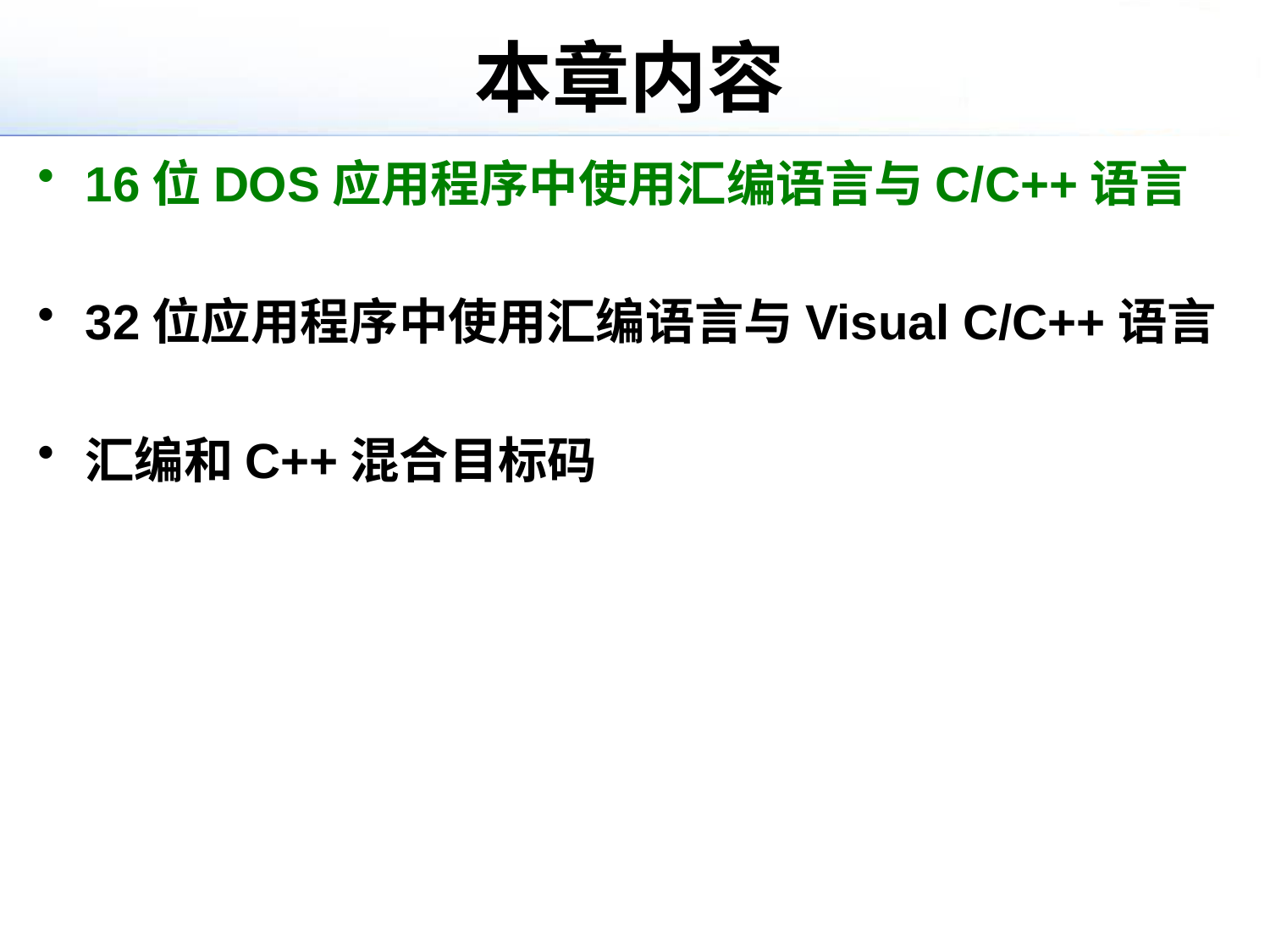

# 本章内容
16位DOS应用程序中使用汇编语言与C/C++语言

32位应用程序中使用汇编语言与Visual C/C++语言

汇编和C++混合目标码